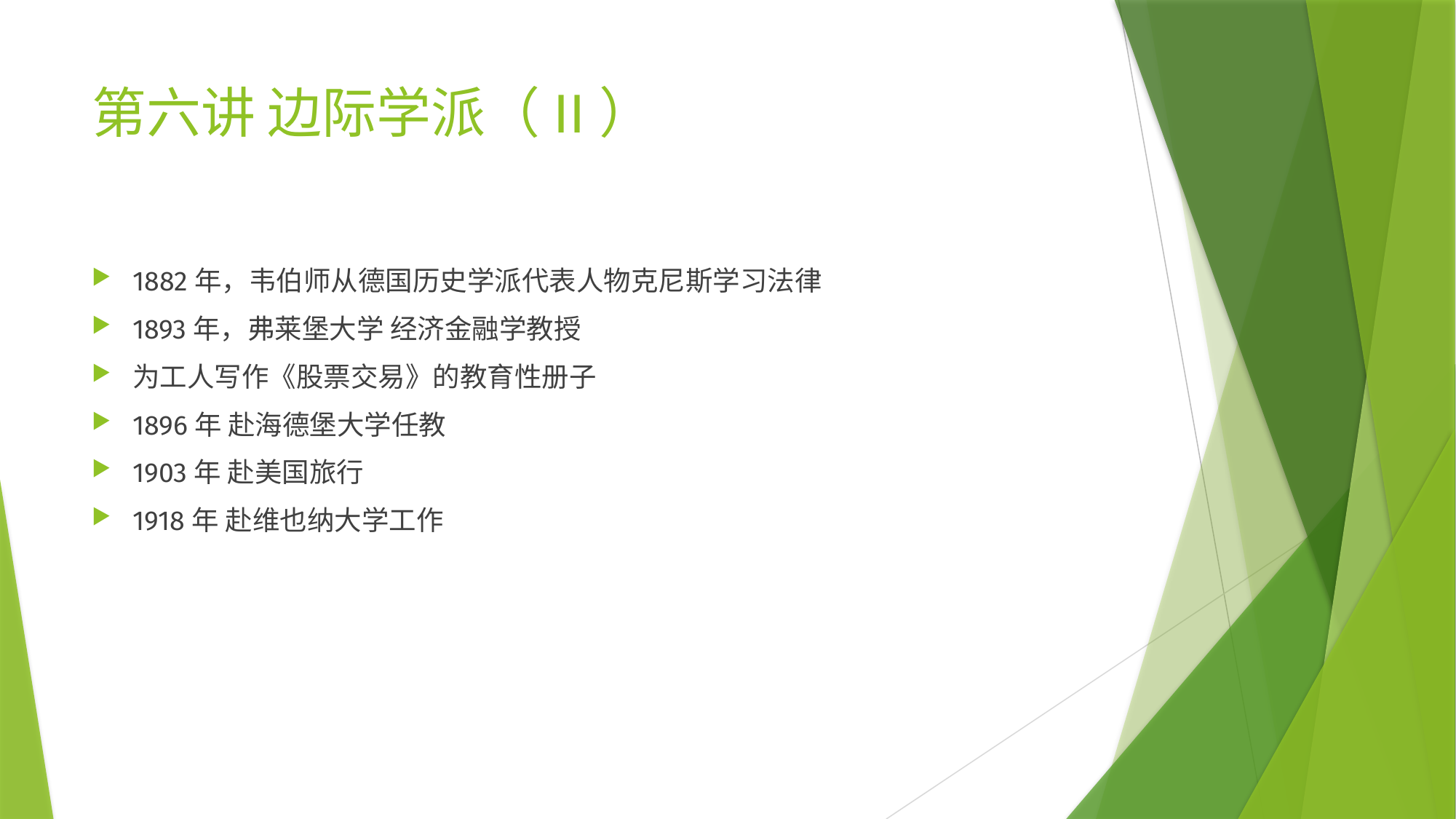

# 第六讲 边际学派（II）
1882年，韦伯师从德国历史学派代表人物克尼斯学习法律
1893年，弗莱堡大学 经济金融学教授
为工人写作《股票交易》的教育性册子
1896年 赴海德堡大学任教
1903年 赴美国旅行
1918年 赴维也纳大学工作